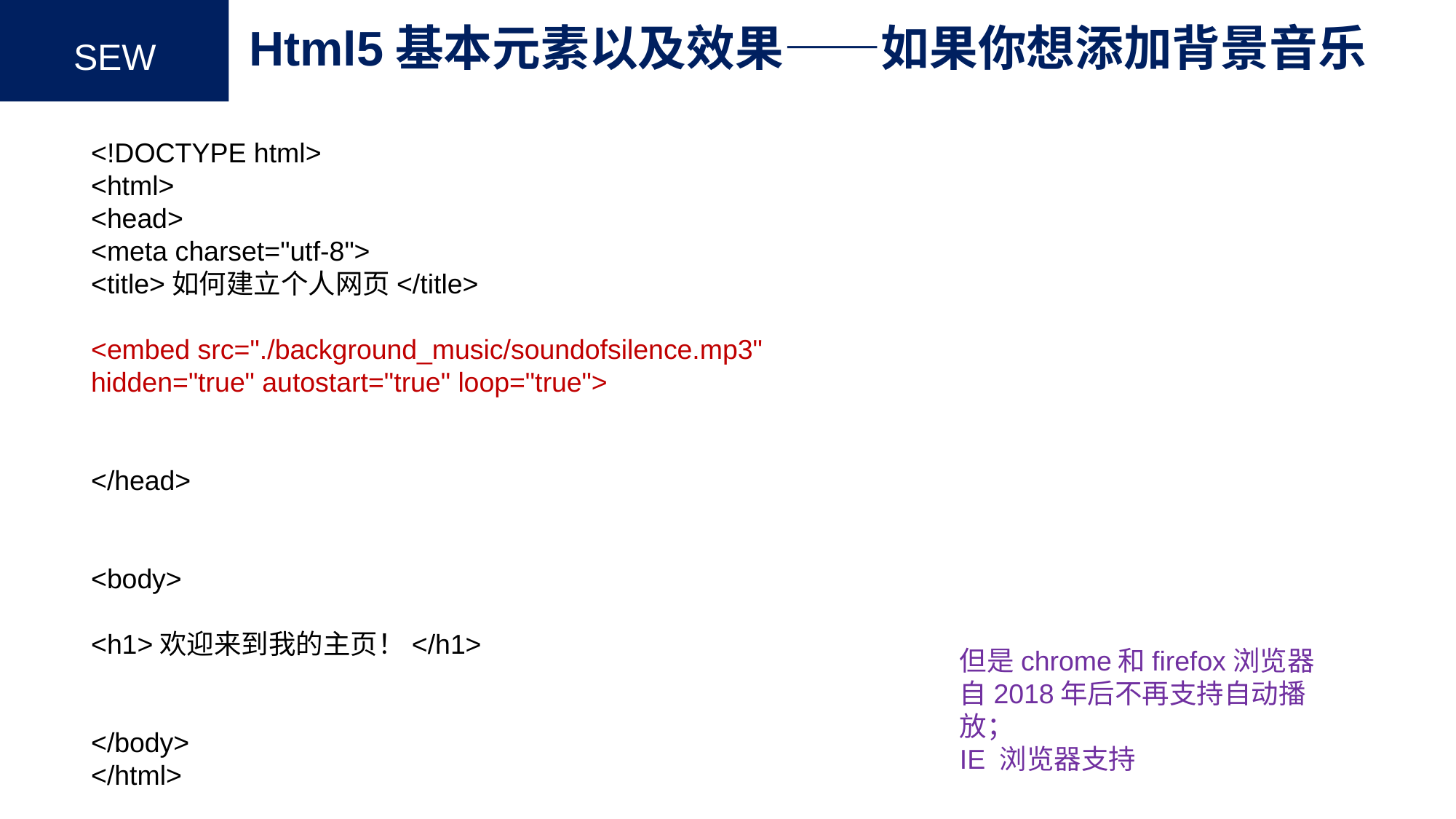

Html5基本元素以及效果——如果你想添加背景音乐
SEW
<!DOCTYPE html>
<html>
<head>
<meta charset="utf-8">
<title>如何建立个人网页</title>

<embed src="./background_music/soundofsilence.mp3" hidden="true" autostart="true" loop="true">

</head>

<body>

<h1>欢迎来到我的主页！</h1>

</body>
</html>
但是chrome和firefox浏览器自2018年后不再支持自动播放；
IE 浏览器支持